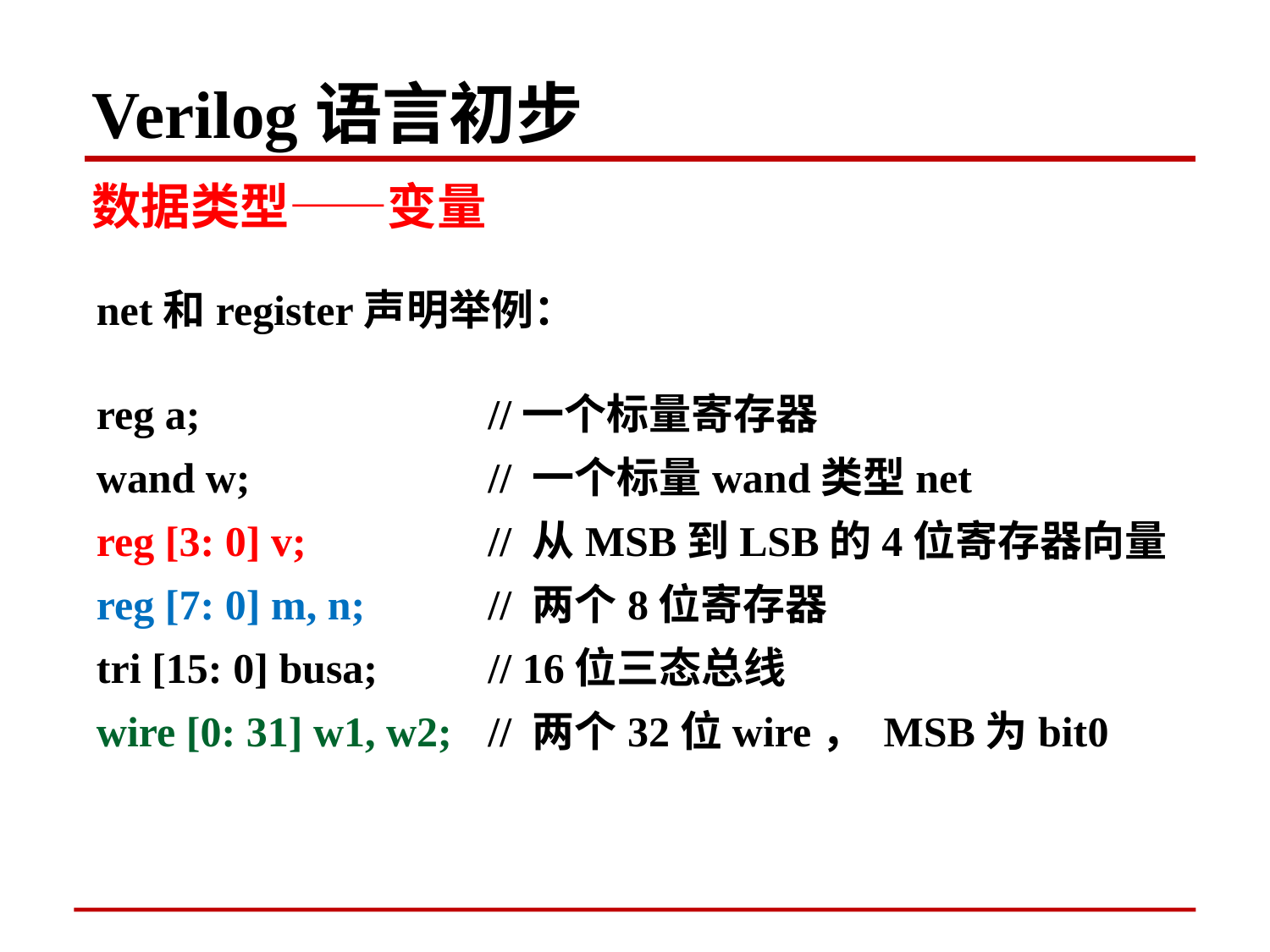

Verilog语言初步
数据类型——变量
net和register声明举例：
reg a; 			 //一个标量寄存器
wand w;		 // 一个标量wand类型net
reg [3: 0] v;		 // 从MSB到LSB的4位寄存器向量
reg [7: 0] m, n;	 // 两个8位寄存器
tri [15: 0] busa; 	 // 16位三态总线
wire [0: 31] w1, w2;	 // 两个32位wire， MSB为bit0